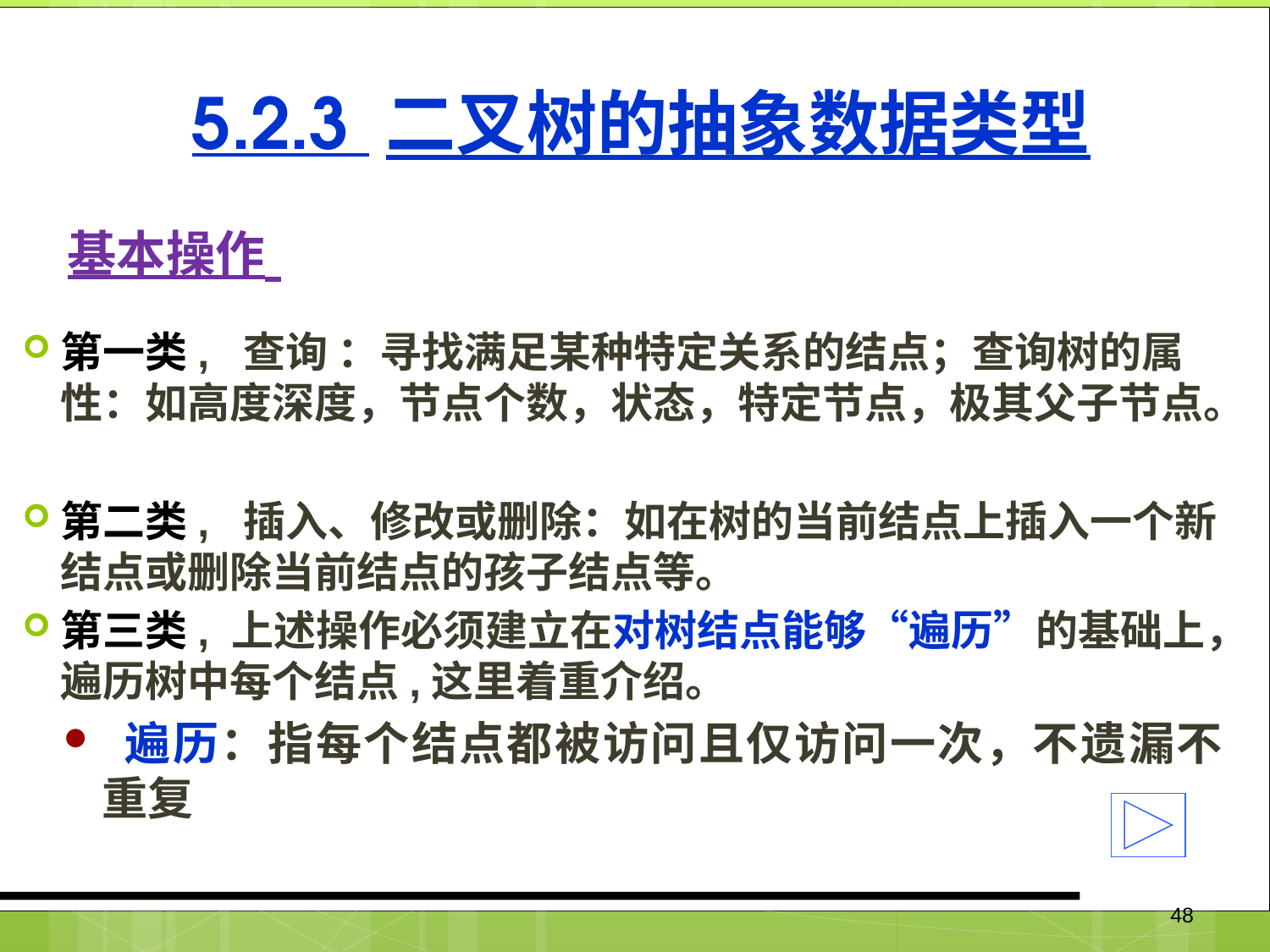

5.2.3 二叉树的抽象数据类型
基本操作

第一类,  查询 ：寻找满足某种特定关系的结点；查询树的属性：如高度深度，节点个数，状态，特定节点，极其父子节点。

第二类,  插入、修改或删除：如在树的当前结点上插入一个新结点或删除当前结点的孩子结点等。
第三类, 上述操作必须建立在对树结点能够“遍历”的基础上，遍历树中每个结点,这里着重介绍。
 遍历：指每个结点都被访问且仅访问一次，不遗漏不重复

48